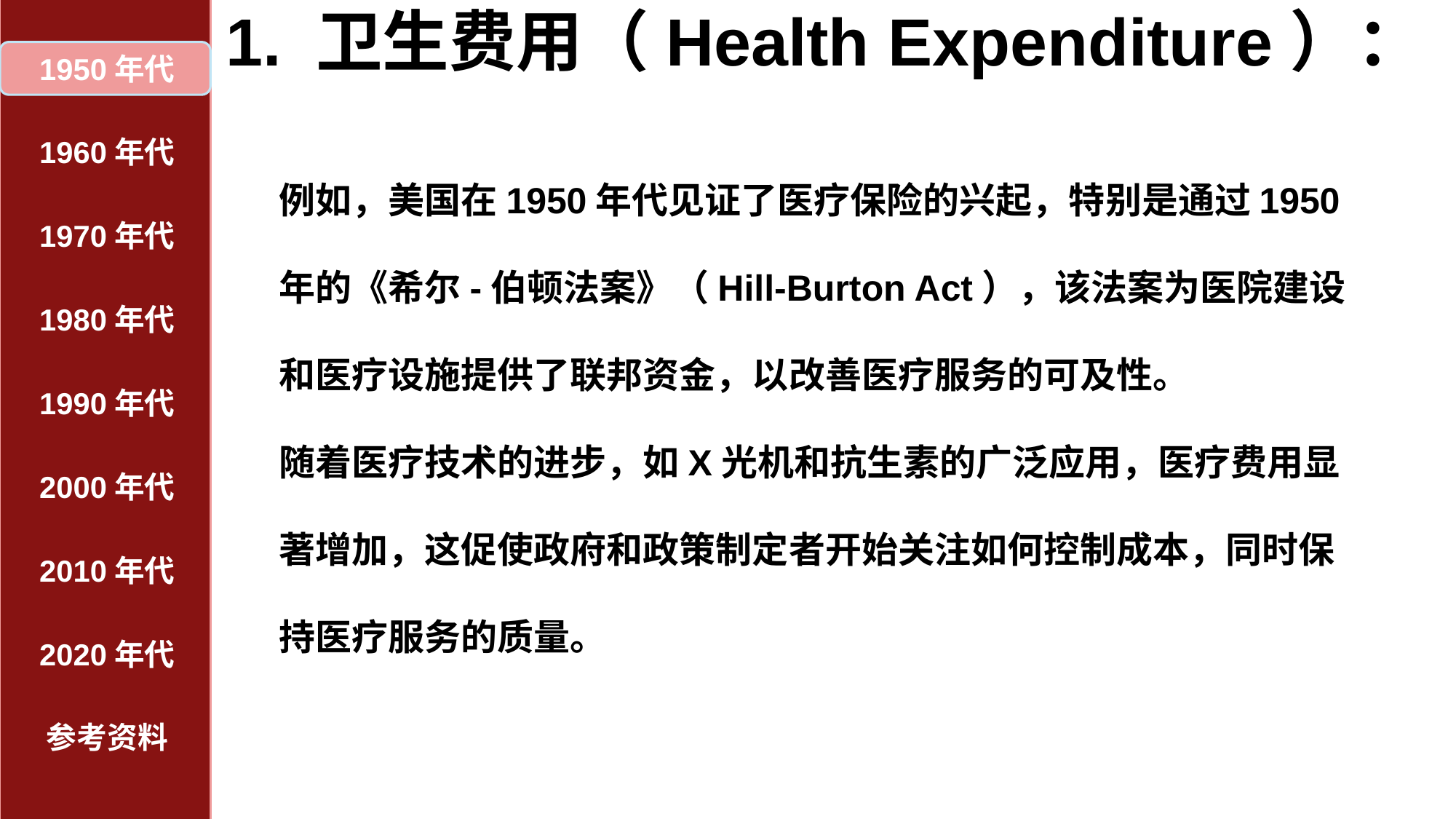

# 1. 卫生费用（Health Expenditure）：

1950年代
1960年代
例如，美国在1950年代见证了医疗保险的兴起，特别是通过1950年的《希尔-伯顿法案》（Hill-Burton Act），该法案为医院建设和医疗设施提供了联邦资金，以改善医疗服务的可及性。
随着医疗技术的进步，如X光机和抗生素的广泛应用，医疗费用显著增加，这促使政府和政策制定者开始关注如何控制成本，同时保持医疗服务的质量。
1970年代
1980年代

1990年代

2000年代
2010年代
2020年代
参考资料